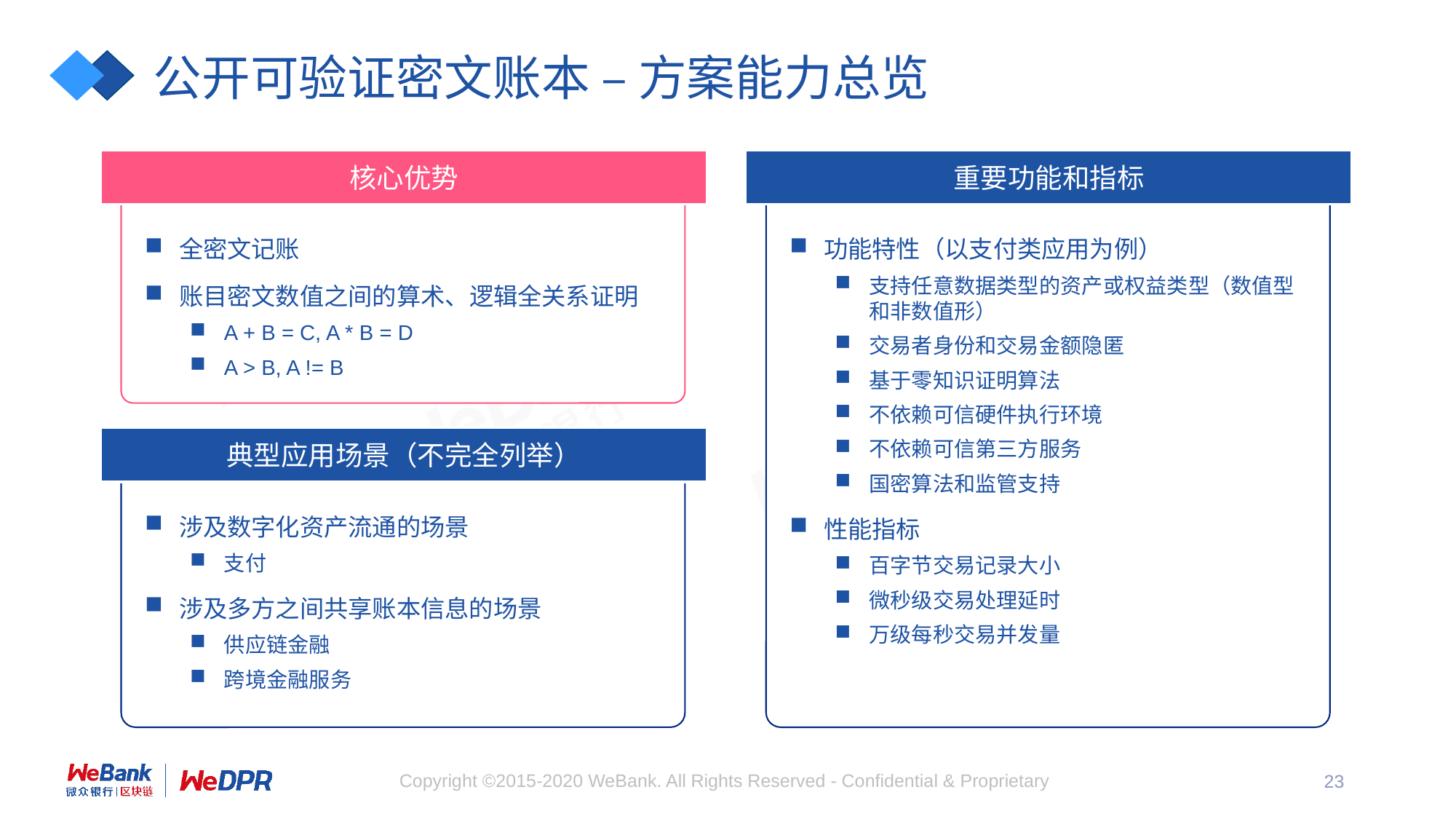

# 公开可验证密文账本 – 方案能力总览
核心优势
重要功能和指标

全密文记账
账目密文数值之间的算术、逻辑全关系证明
A + B = C, A * B = D
A > B, A != B
功能特性（以支付类应用为例）
支持任意数据类型的资产或权益类型（数值型和非数值形）
交易者身份和交易金额隐匿
基于零知识证明算法
不依赖可信硬件执行环境
不依赖可信第三方服务
国密算法和监管支持
性能指标
百字节交易记录大小
微秒级交易处理延时
万级每秒交易并发量
典型应用场景（不完全列举）

涉及数字化资产流通的场景
支付
涉及多方之间共享账本信息的场景
供应链金融
跨境金融服务
23